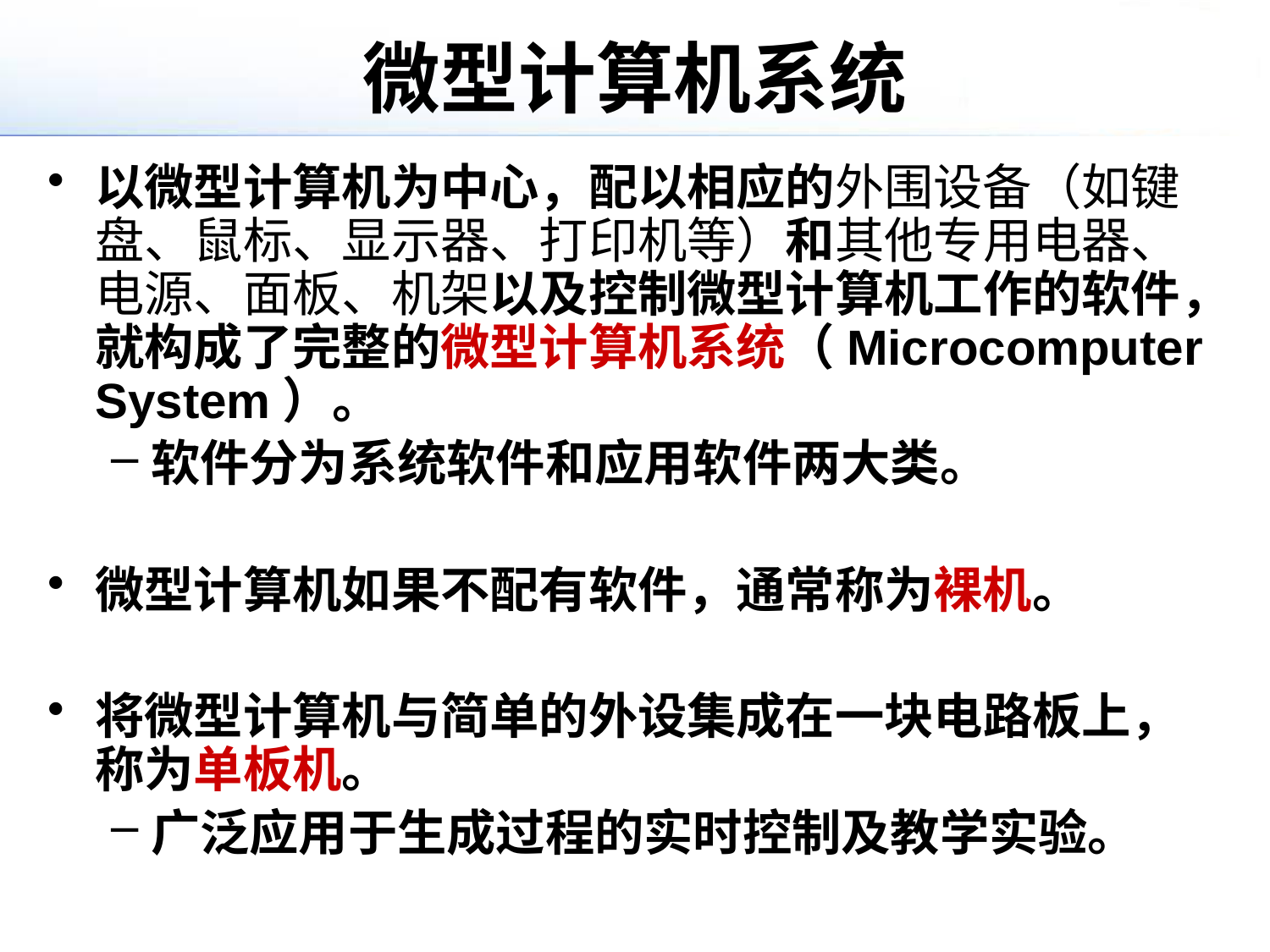

# 微型计算机系统
以微型计算机为中心，配以相应的外围设备（如键盘、鼠标、显示器、打印机等）和其他专用电器、电源、面板、机架以及控制微型计算机工作的软件，就构成了完整的微型计算机系统（Microcomputer System）。
软件分为系统软件和应用软件两大类。

微型计算机如果不配有软件，通常称为裸机。

将微型计算机与简单的外设集成在一块电路板上，称为单板机。
广泛应用于生成过程的实时控制及教学实验。